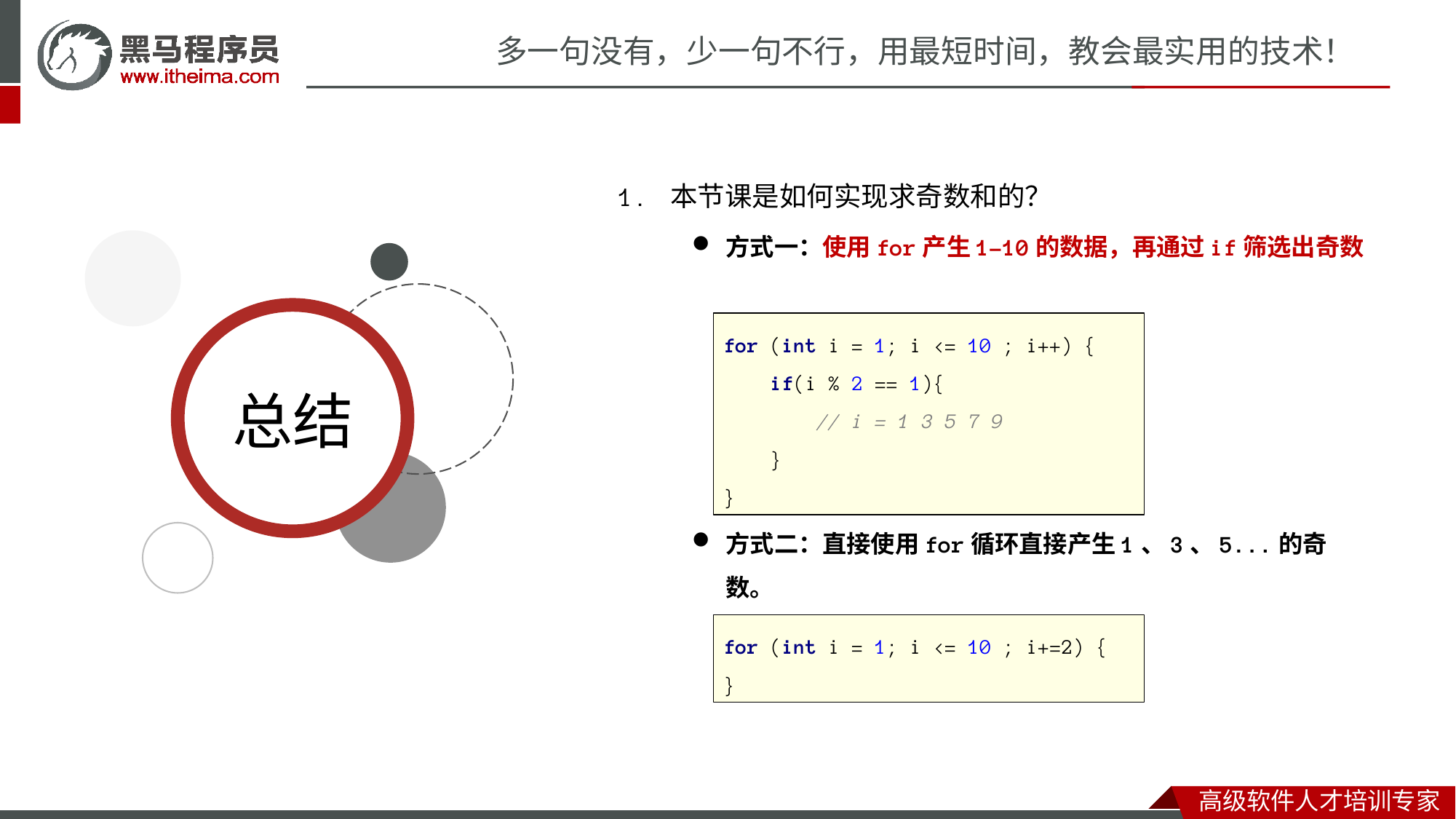

1. 本节课是如何实现求奇数和的？
方式一：使用for产生1-10的数据，再通过if筛选出奇数

方式二：直接使用for循环直接产生1、3、5...的奇数。

for (int i = 1; i <= 10 ; i++) {
    if(i % 2 == 1){
        // i = 1 3 5 7 9
    }
}
for (int i = 1; i <= 10 ; i+=2) {
}